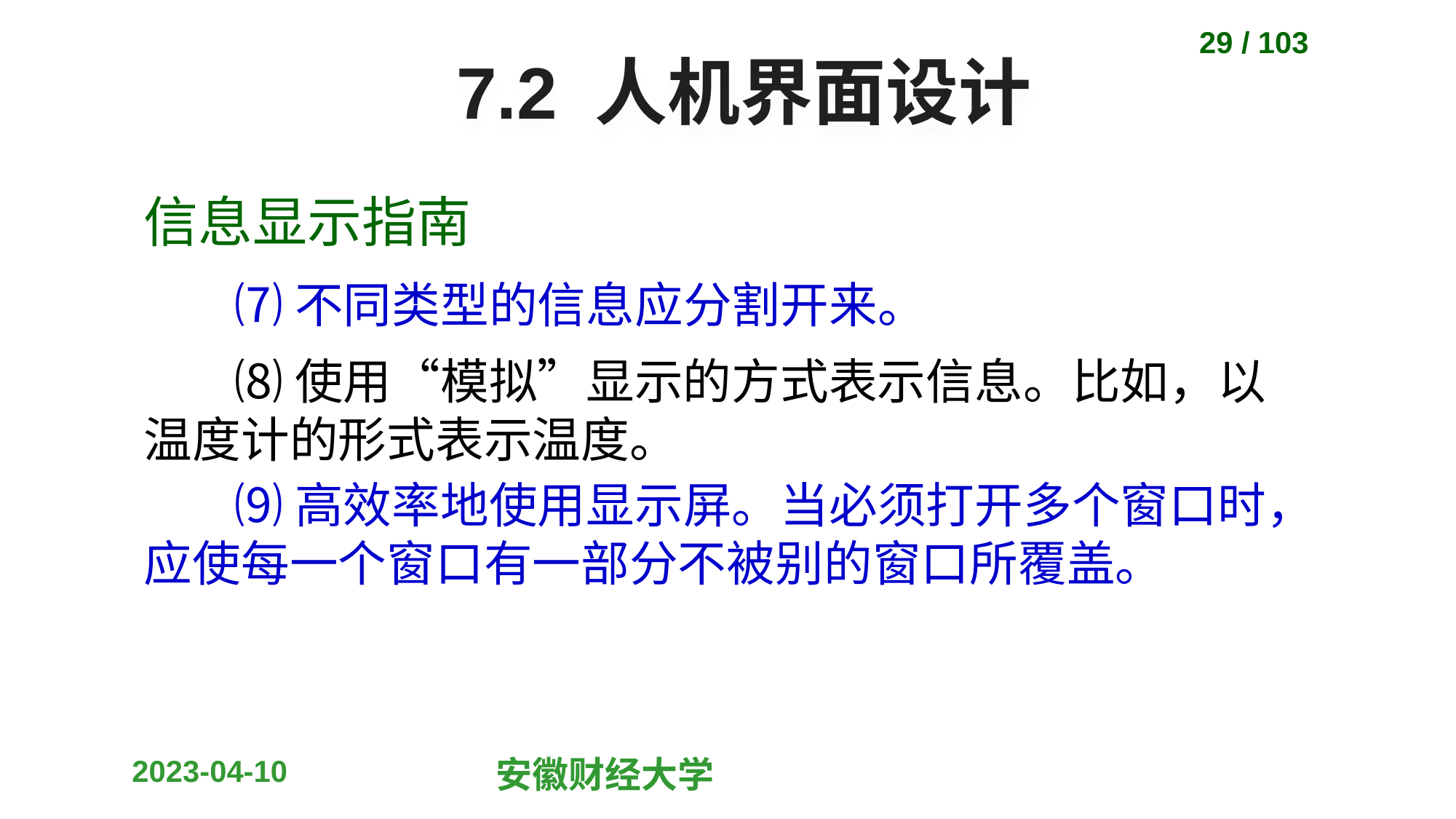

29 / 103
# 7.2 人机界面设计
信息显示指南
⑺不同类型的信息应分割开来。
⑻使用“模拟”显示的方式表示信息。比如，以温度计的形式表示温度。
⑼高效率地使用显示屏。当必须打开多个窗口时，应使每一个窗口有一部分不被别的窗口所覆盖。
2023-04-10
安徽财经大学